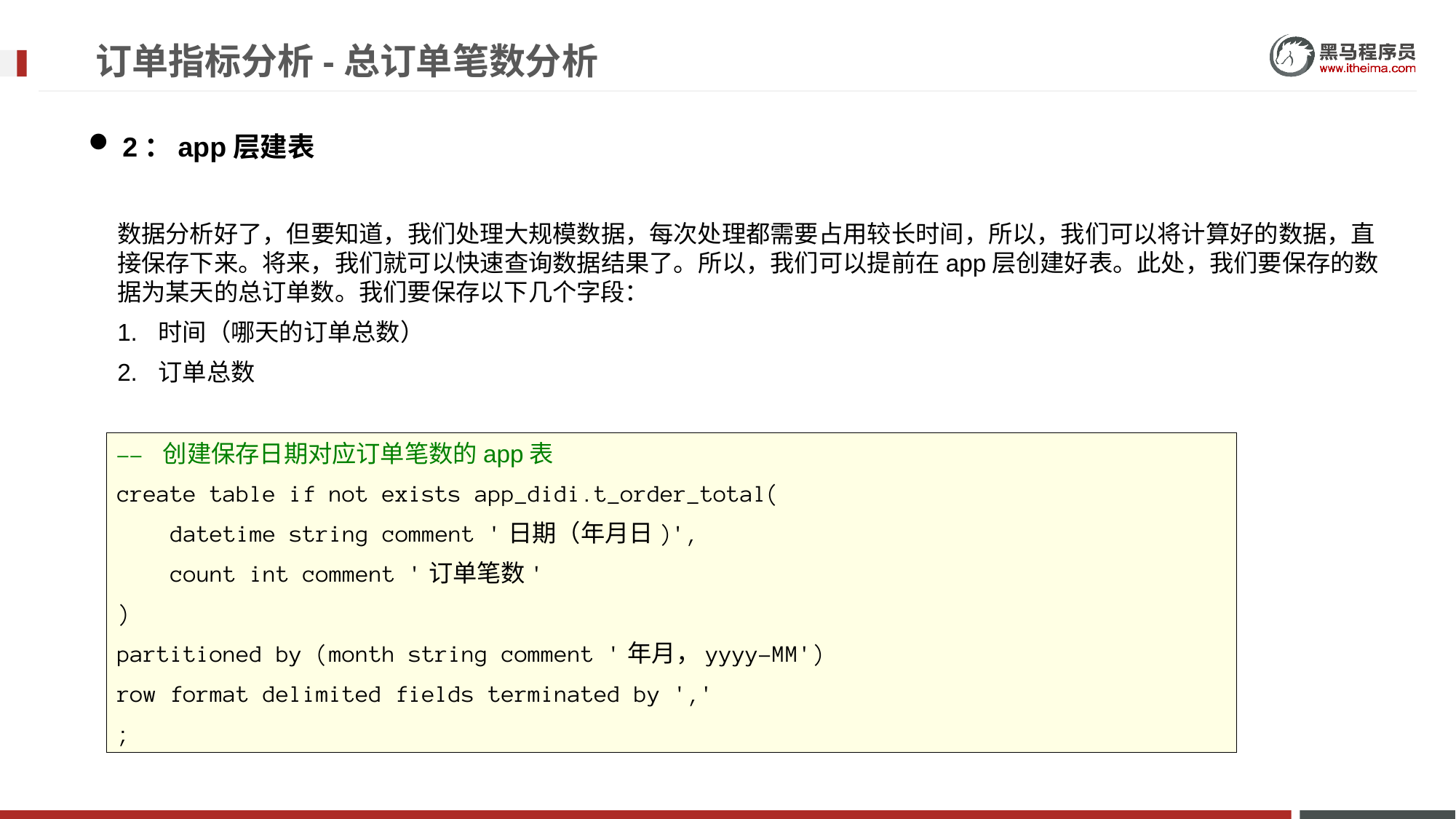

# 订单指标分析-总订单笔数分析

2：app层建表
数据分析好了，但要知道，我们处理大规模数据，每次处理都需要占用较长时间，所以，我们可以将计算好的数据，直接保存下来。将来，我们就可以快速查询数据结果了。所以，我们可以提前在app层创建好表。此处，我们要保存的数据为某天的总订单数。我们要保存以下几个字段：
时间（哪天的订单总数）
订单总数
-- 创建保存日期对应订单笔数的app表
create table if not exists app_didi.t_order_total(
    datetime string comment '日期（年月日)',
    count int comment '订单笔数'
)
partitioned by (month string comment '年月，yyyy-MM')
row format delimited fields terminated by ','
;